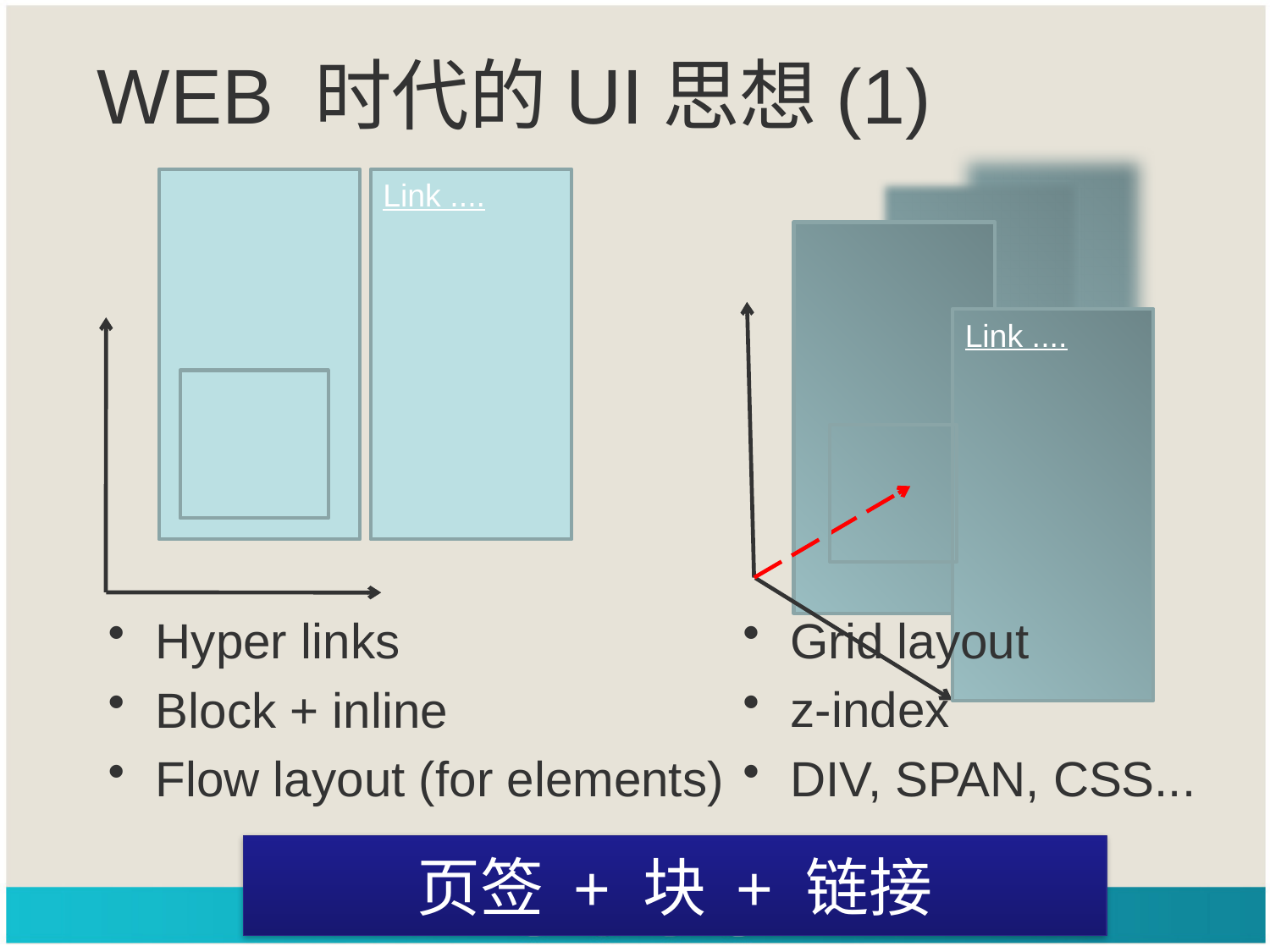

# WEB 时代的UI思想(1)

Link ....

Grid layout
z-index
DIV, SPAN, CSS...

Link ....

Hyper links
Block + inline
Flow layout (for elements)
页签 + 块 + 链接